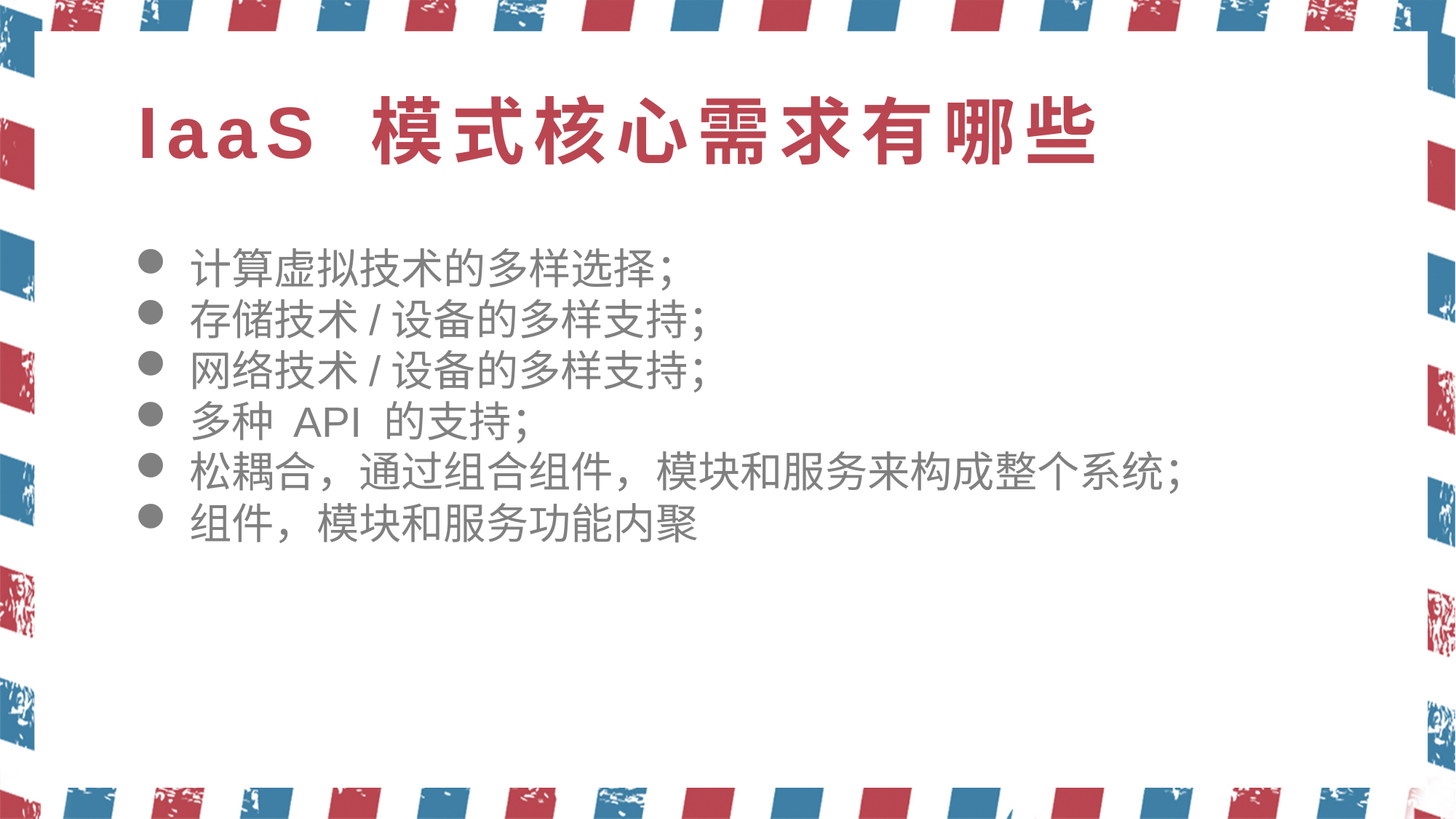

IaaS 模式核心需求有哪些
计算虚拟技术的多样选择；
存储技术/设备的多样支持；
网络技术/设备的多样支持；
多种 API 的支持；
松耦合，通过组合组件，模块和服务来构成整个系统；
组件，模块和服务功能内聚